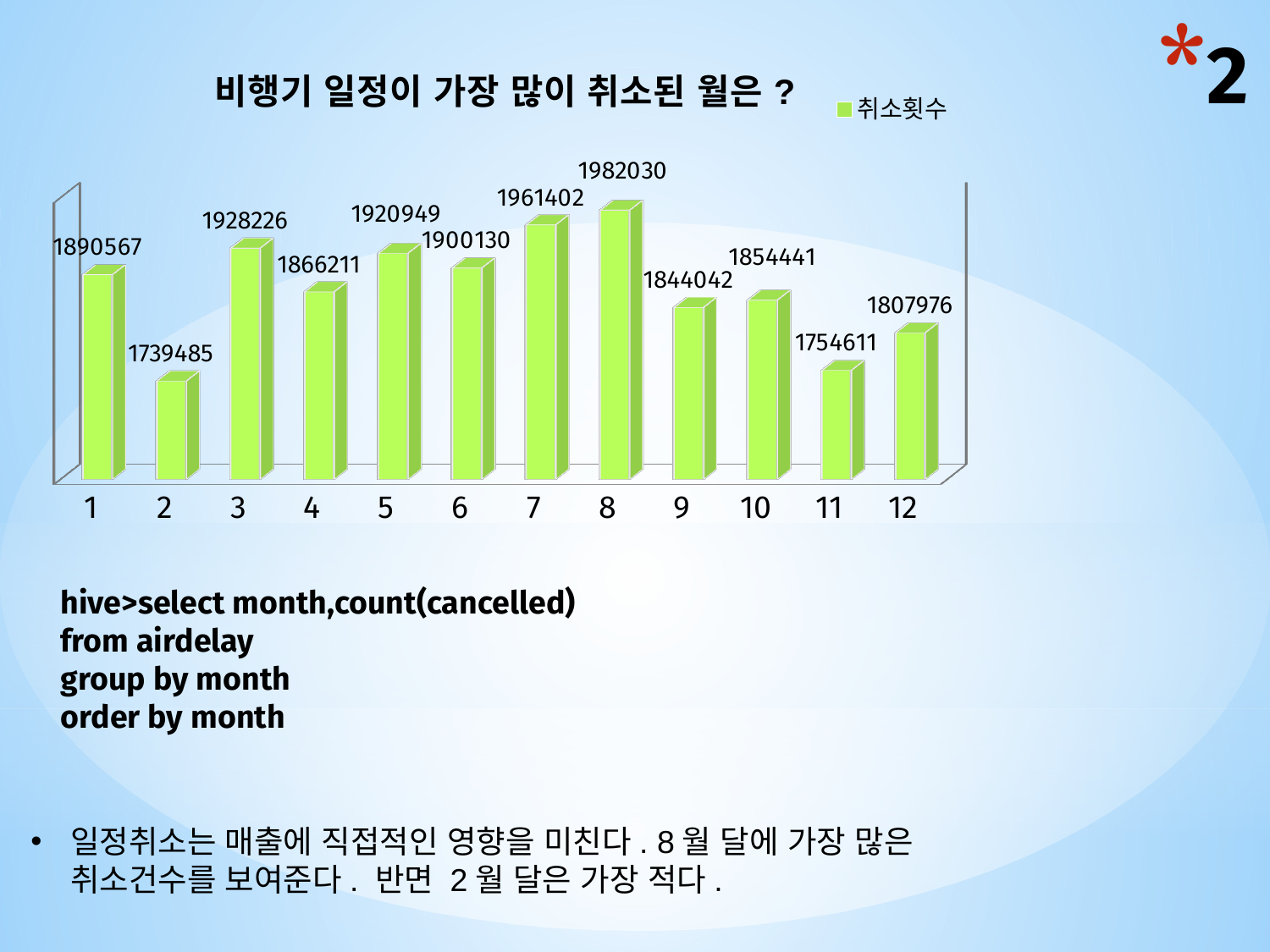

# 2

[unsupported chart]

hive>select month,count(cancelled)
from airdelay
group by month
order by month
일정취소는 매출에 직접적인 영향을 미친다. 8월 달에 가장 많은 취소건수를 보여준다. 반면 2월 달은 가장 적다.